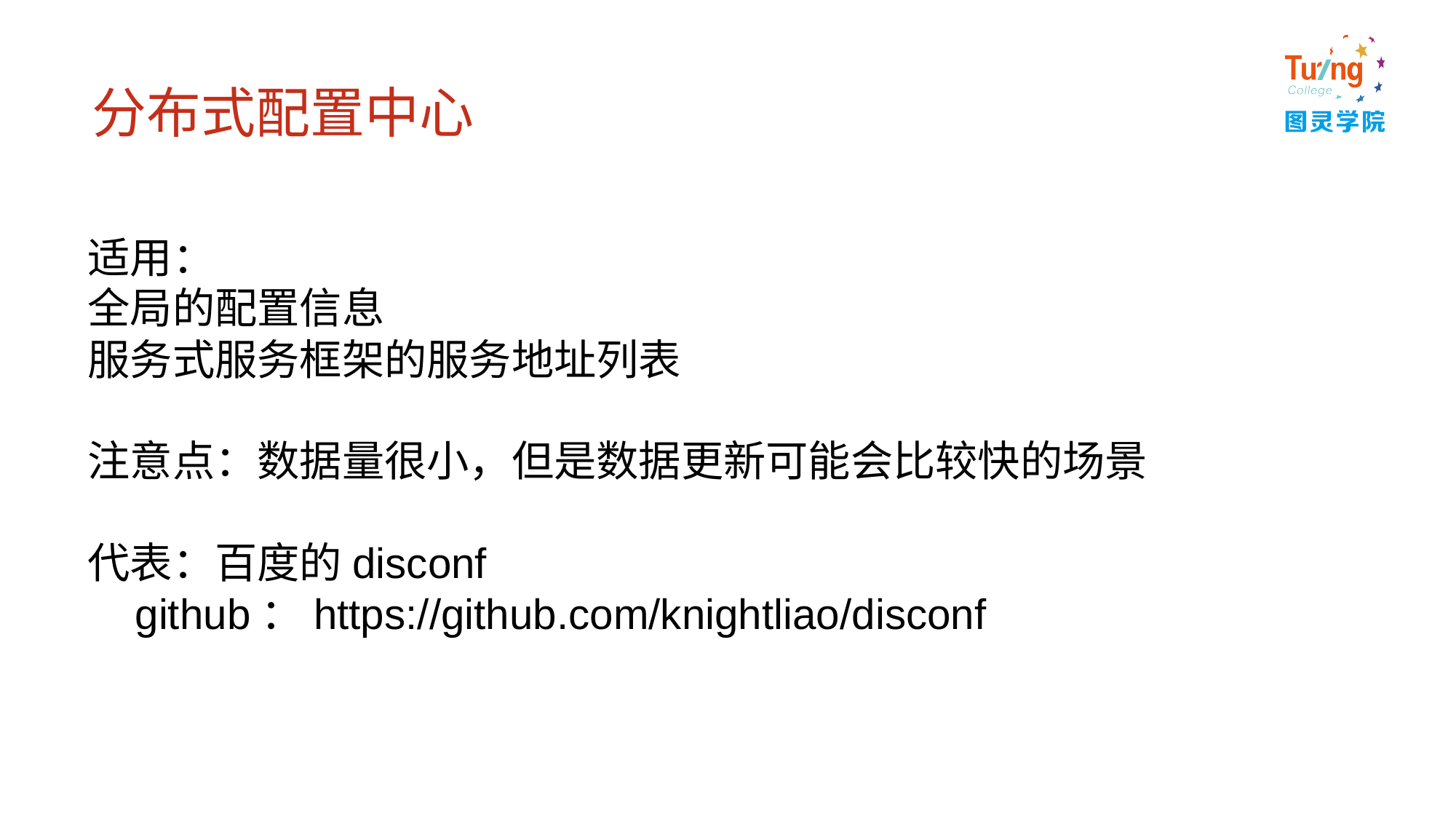

# 分布式配置中心
适用：
全局的配置信息
服务式服务框架的服务地址列表

注意点：数据量很小，但是数据更新可能会比较快的场景

代表：百度的disconf
    github：https://github.com/knightliao/disconf